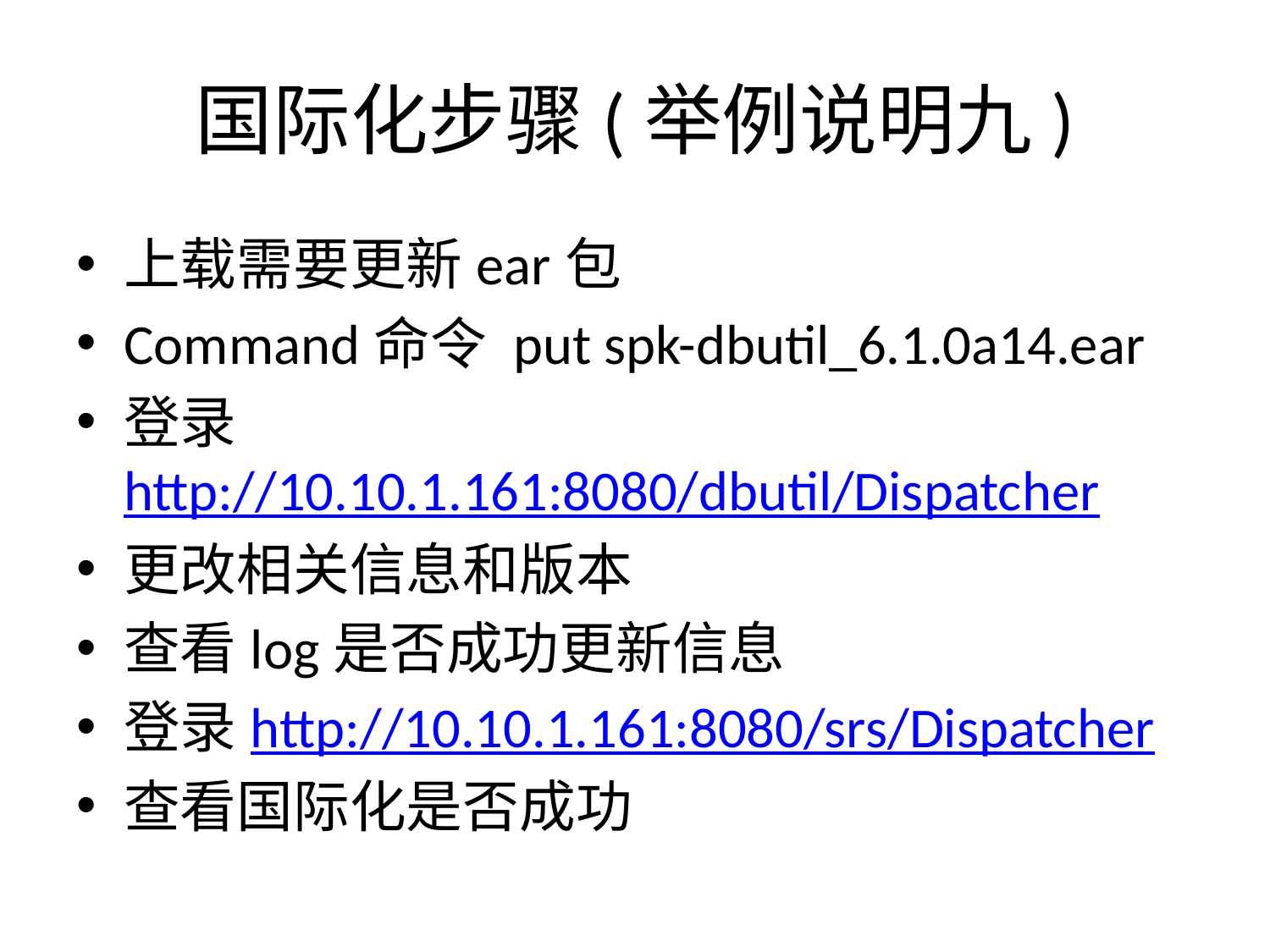

# 国际化步骤(举例说明九)
上载需要更新ear包
Command命令 put spk-dbutil_6.1.0a14.ear
登录http://10.10.1.161:8080/dbutil/Dispatcher
更改相关信息和版本
查看log是否成功更新信息
登录http://10.10.1.161:8080/srs/Dispatcher
查看国际化是否成功